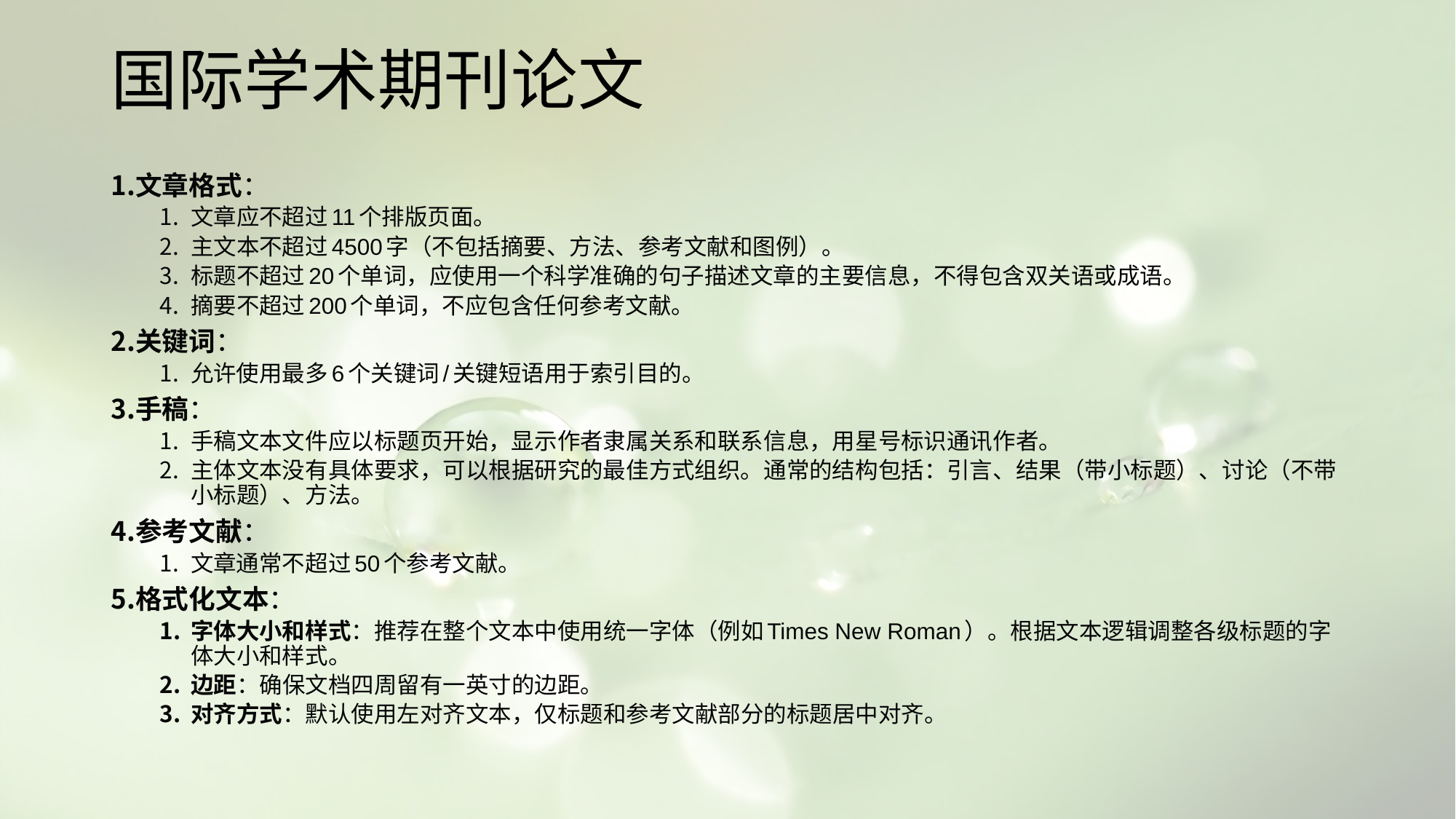

# 国际学术期刊论文
文章格式：
文章应不超过11个排版页面。
主文本不超过4500字（不包括摘要、方法、参考文献和图例）。
标题不超过20个单词，应使用一个科学准确的句子描述文章的主要信息，不得包含双关语或成语。
摘要不超过200个单词，不应包含任何参考文献。
关键词：
允许使用最多6个关键词/关键短语用于索引目的。
手稿：
手稿文本文件应以标题页开始，显示作者隶属关系和联系信息，用星号标识通讯作者。
主体文本没有具体要求，可以根据研究的最佳方式组织。通常的结构包括：引言、结果（带小标题）、讨论（不带小标题）、方法。
参考文献：
文章通常不超过50个参考文献。
格式化文本：
字体大小和样式：推荐在整个文本中使用统一字体（例如Times New Roman）。根据文本逻辑调整各级标题的字体大小和样式。
边距：确保文档四周留有一英寸的边距。
对齐方式：默认使用左对齐文本，仅标题和参考文献部分的标题居中对齐。